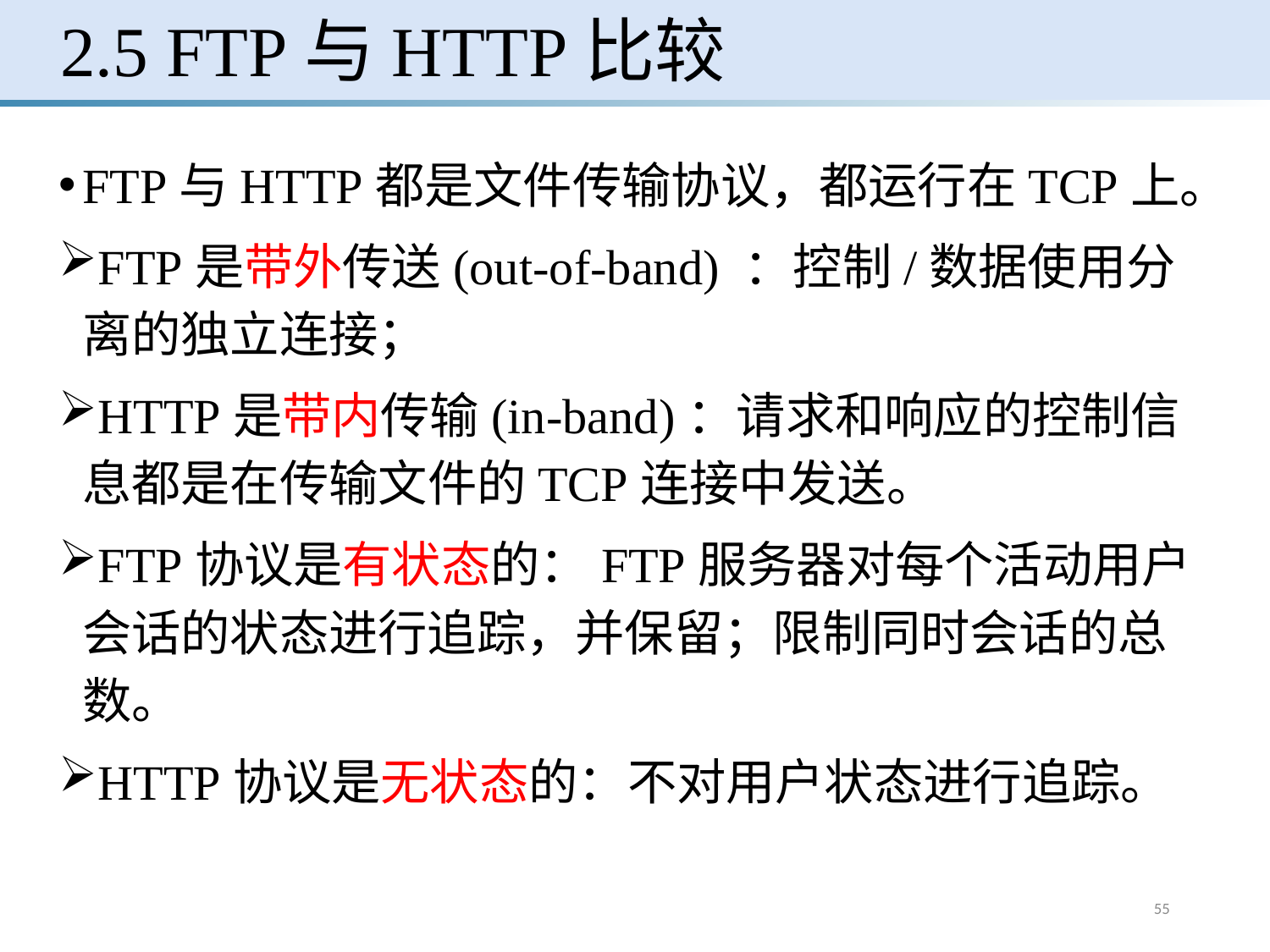

# 2.5 FTP与HTTP比较
FTP与HTTP都是文件传输协议，都运行在TCP上。
FTP是带外传送(out-of-band) ：控制/数据使用分离的独立连接；
HTTP是带内传输(in-band)：请求和响应的控制信息都是在传输文件的TCP连接中发送。
FTP协议是有状态的：FTP服务器对每个活动用户会话的状态进行追踪，并保留；限制同时会话的总数。
HTTP协议是无状态的：不对用户状态进行追踪。
55